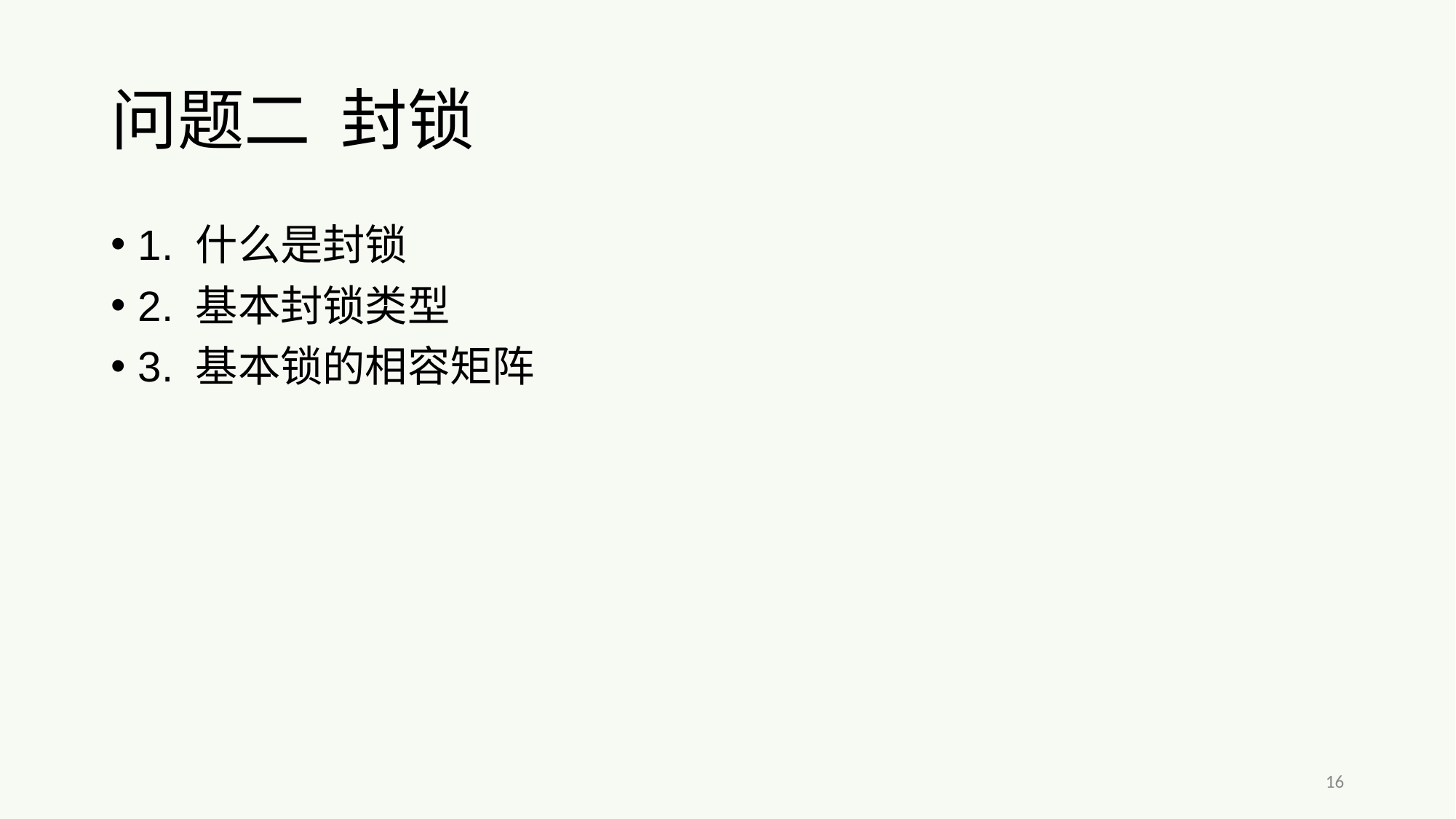

# 问题二  封锁
1. 什么是封锁
2. 基本封锁类型
3. 基本锁的相容矩阵

16